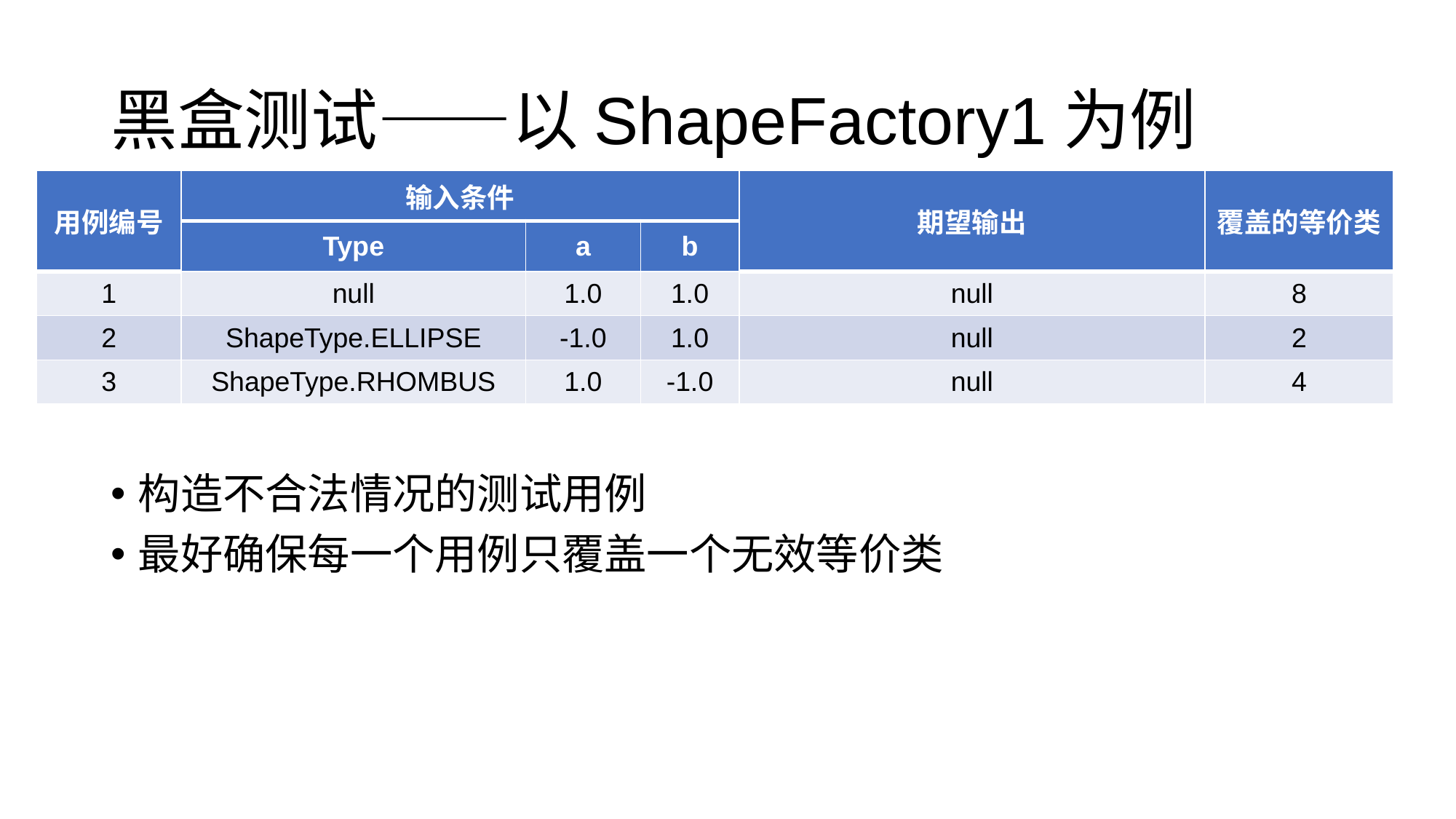

# 黑盒测试——以ShapeFactory1为例
| 用例编号 | 输入条件 |  |  | 期望输出 | 覆盖的等价类 |
| --- | --- | --- | --- | --- | --- |
|  | Type | a | b |  |  |
| 1 | null | 1.0 | 1.0 | null | 8 |
| 2 | ShapeType.ELLIPSE | -1.0 | 1.0 | null | 2 |
| 3 | ShapeType.RHOMBUS | 1.0 | -1.0 | null | 4 |
构造不合法情况的测试用例
最好确保每一个用例只覆盖一个无效等价类